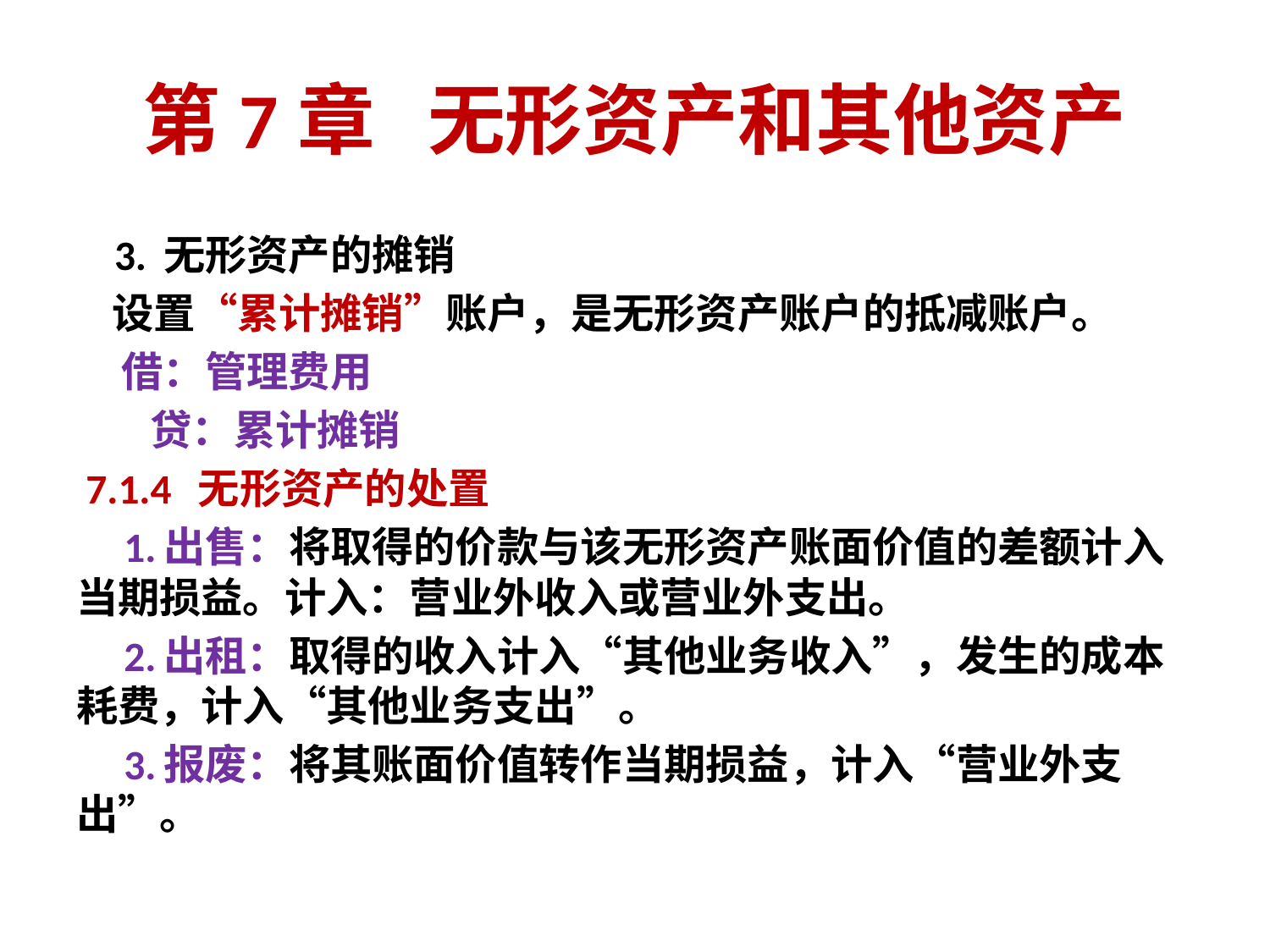

# 第7章   无形资产和其他资产
    3. 无形资产的摊销
   设置“累计摊销”账户，是无形资产账户的抵减账户。
    借：管理费用
       贷：累计摊销
 7.1.4  无形资产的处置
     1.出售：将取得的价款与该无形资产账面价值的差额计入当期损益。计入：营业外收入或营业外支出。
     2.出租：取得的收入计入“其他业务收入”，发生的成本耗费，计入“其他业务支出”。
     3.报废：将其账面价值转作当期损益，计入“营业外支出”。